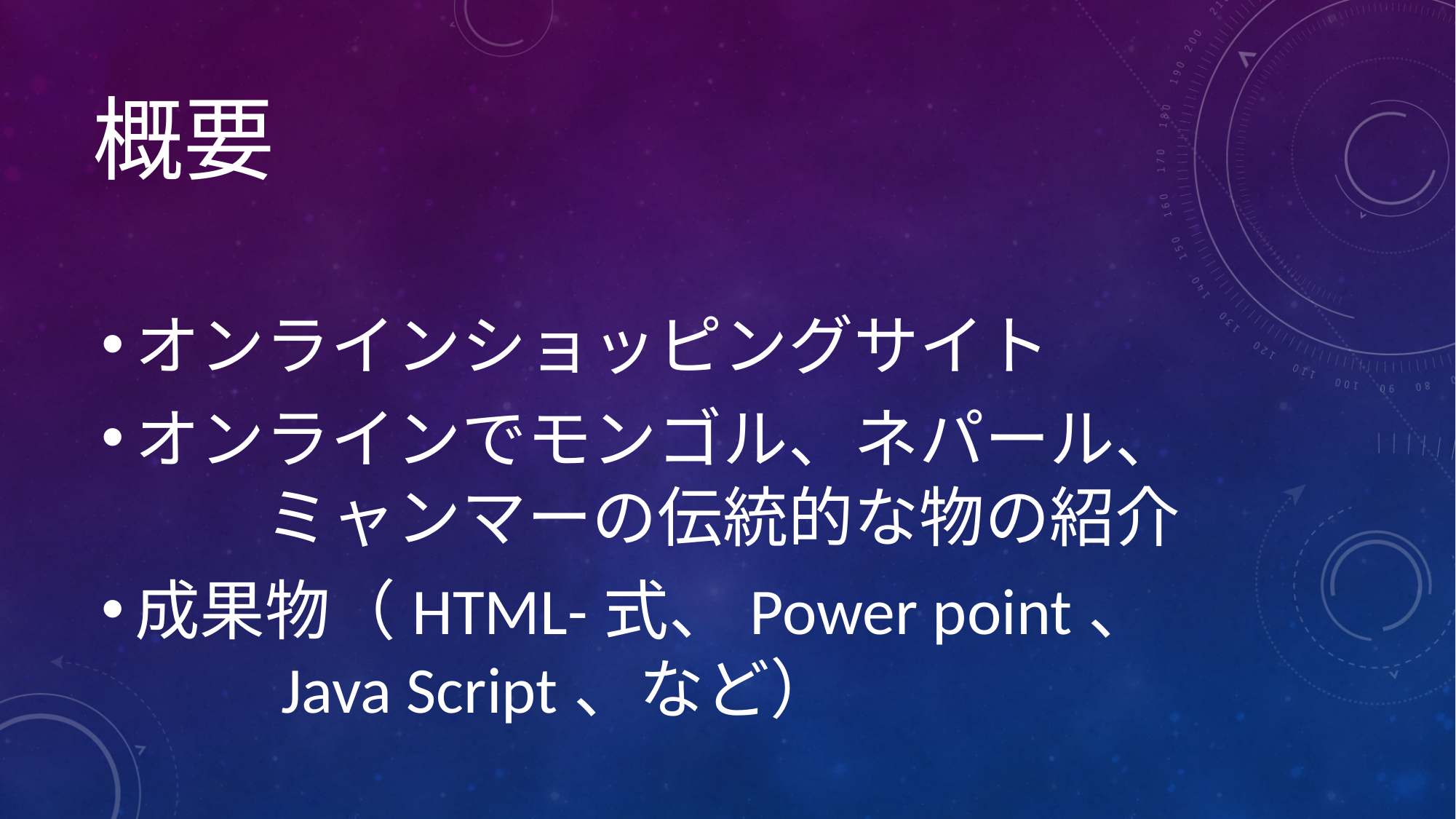

# 概要
オンラインショッピングサイト
オンラインでモンゴル、ネパール、　　　ミャンマーの伝統的な物の紹介
成果物（HTML-式、Power point、 　　　Java Script、など）